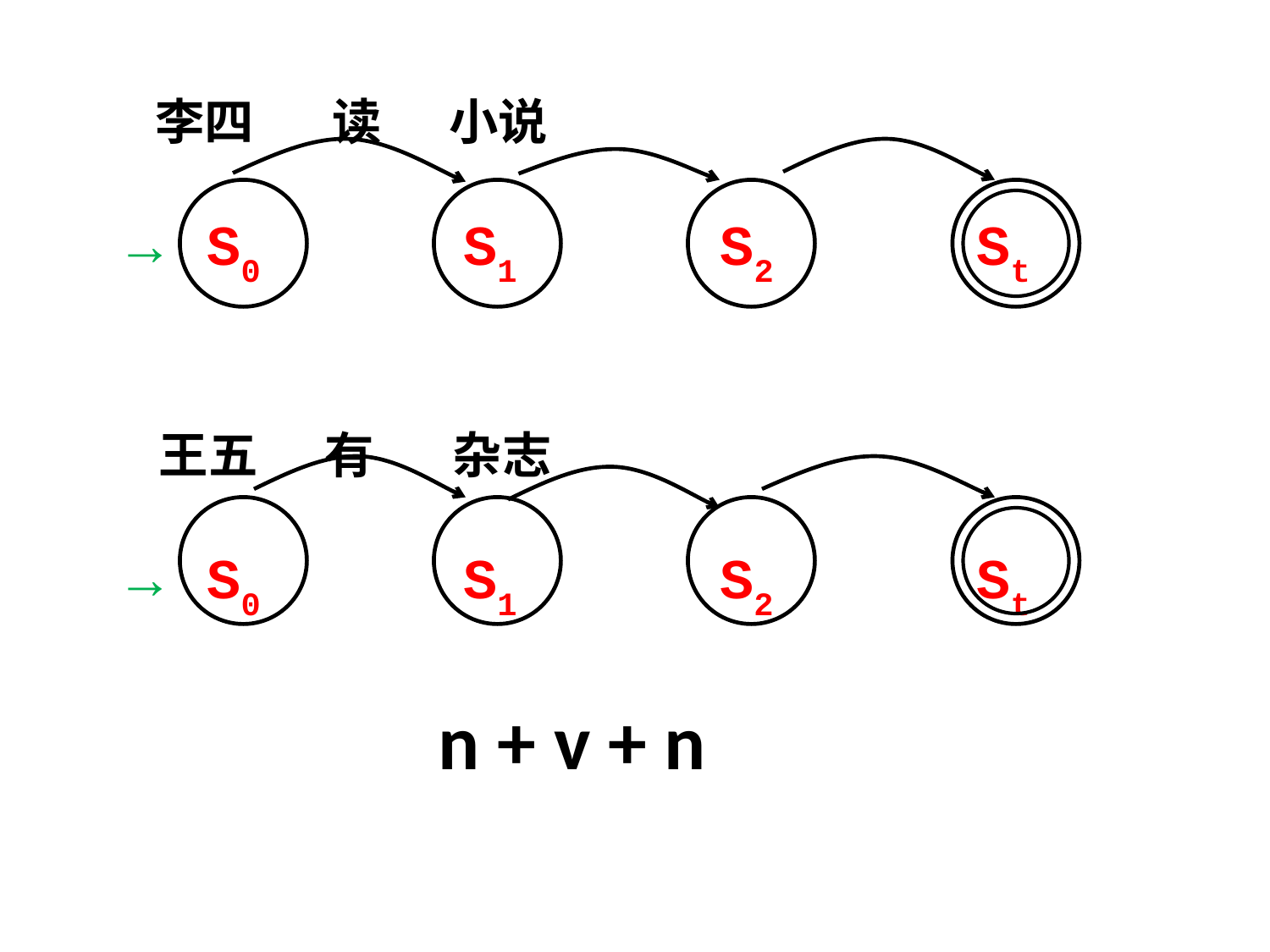

李四       读      小说

  → S0      S1      S2      St

        王五      有       杂志

  → S0      S1      S2      St

n + v + n